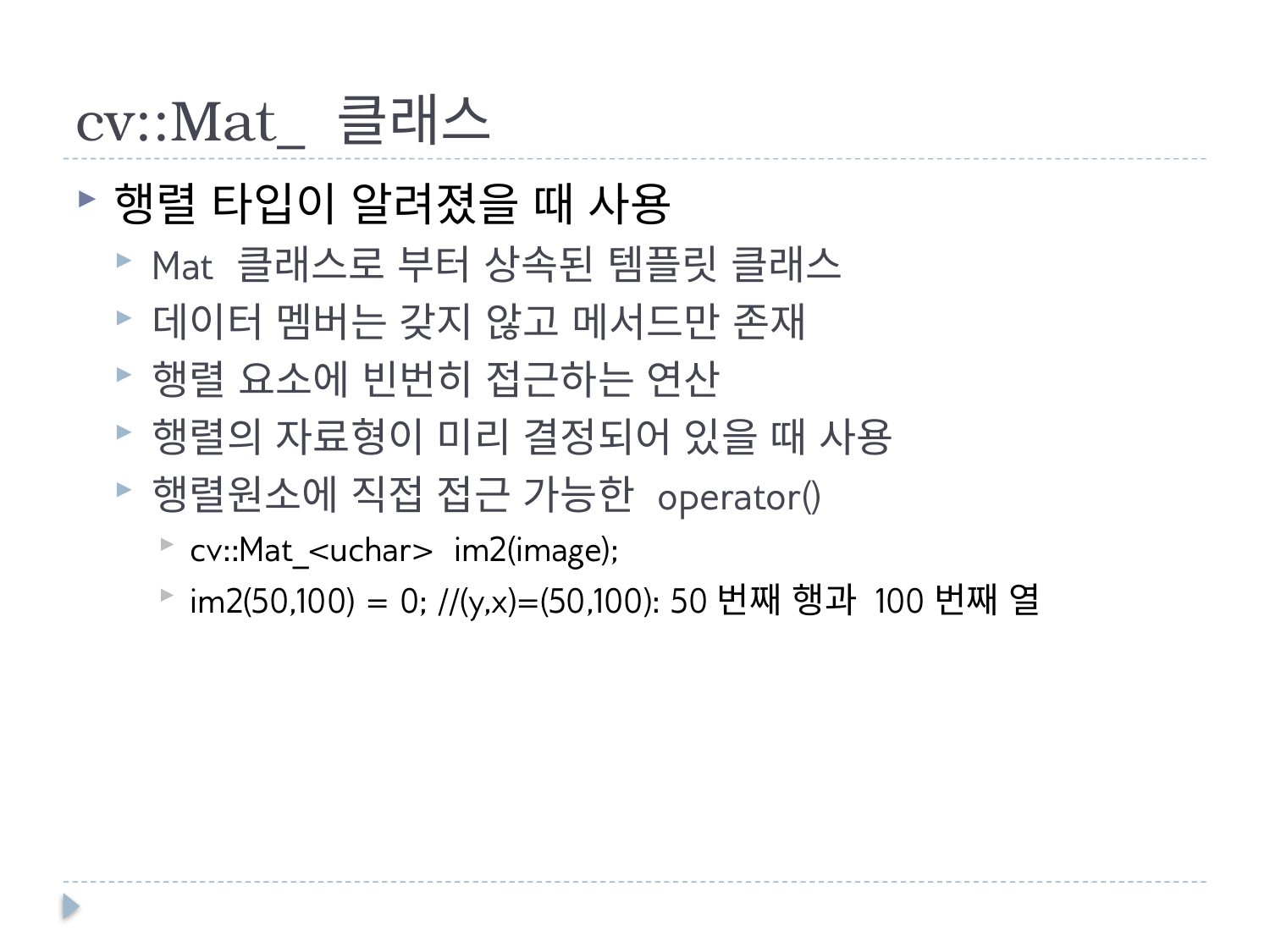

# cv::Mat_ 클래스
행렬 타입이 알려졌을 때 사용
Mat 클래스로 부터 상속된 템플릿 클래스
데이터 멤버는 갖지 않고 메서드만 존재
행렬 요소에 빈번히 접근하는 연산
행렬의 자료형이 미리 결정되어 있을 때 사용
행렬원소에 직접 접근 가능한 operator()
cv::Mat_<uchar>  im2(image);
im2(50,100) = 0; //(y,x)=(50,100): 50번째 행과 100번째 열